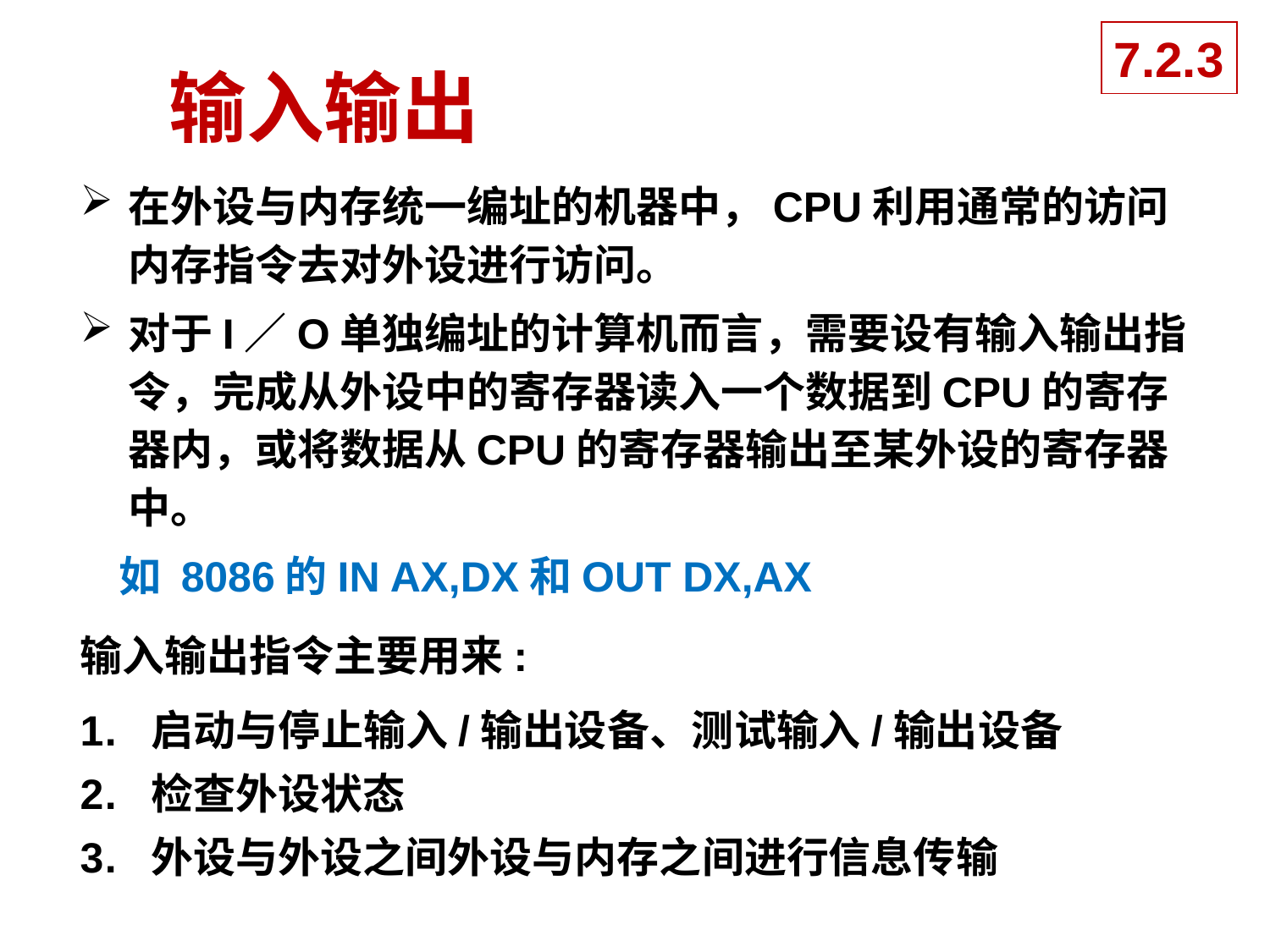

7.2.3
# 输入输出
在外设与内存统一编址的机器中，CPU利用通常的访问内存指令去对外设进行访问。
对于I／O单独编址的计算机而言，需要设有输入输出指令，完成从外设中的寄存器读入一个数据到CPU的寄存器内，或将数据从CPU的寄存器输出至某外设的寄存器中。
   如 8086的IN AX,DX和OUT DX,AX
输入输出指令主要用来:
启动与停止输入/输出设备、测试输入/输出设备
检查外设状态
外设与外设之间外设与内存之间进行信息传输